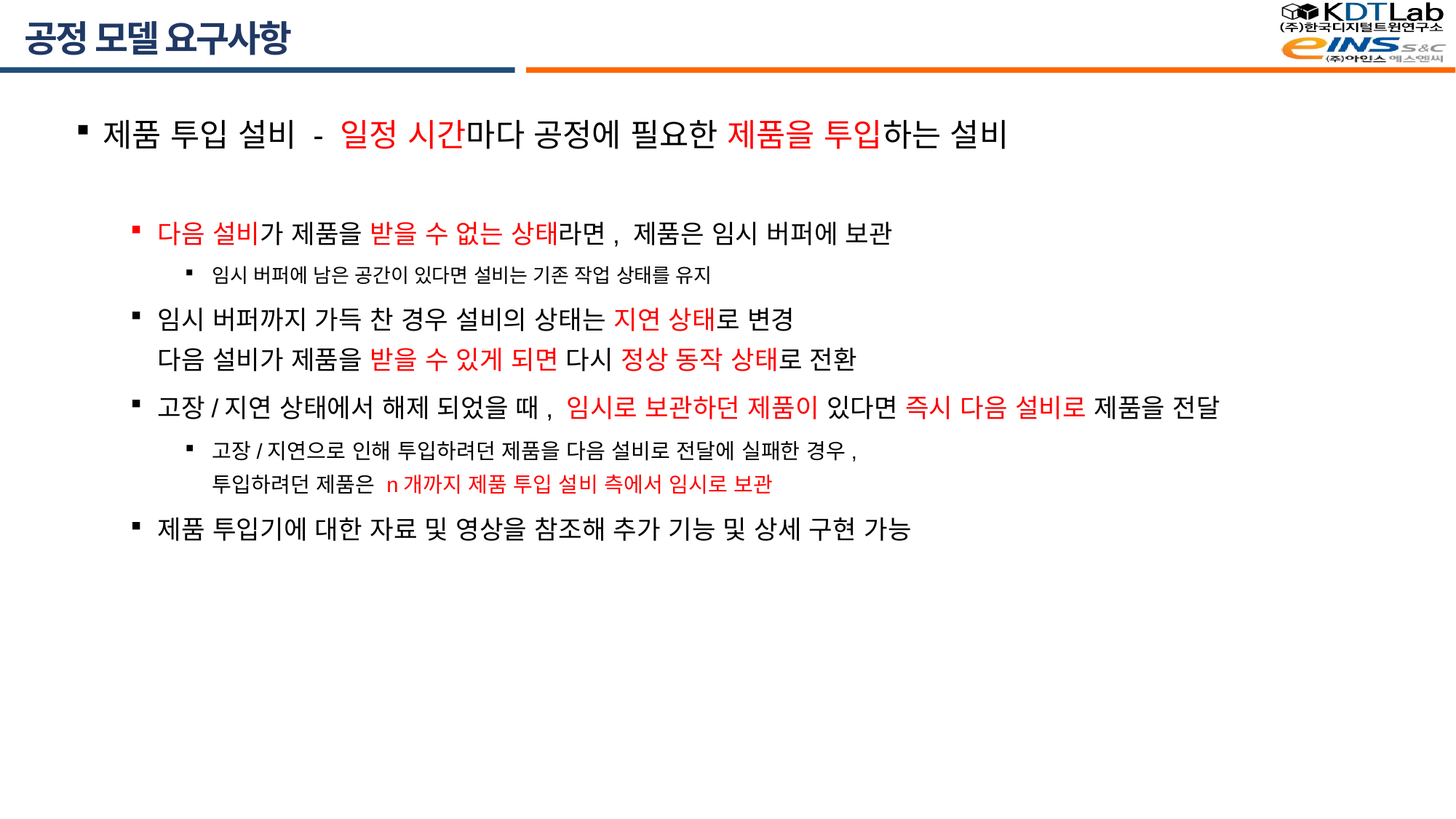

# 공정 모델 요구사항
제품 투입 설비 - 일정 시간마다 공정에 필요한 제품을 투입하는 설비

다음 설비가 제품을 받을 수 없는 상태라면, 제품은 임시 버퍼에 보관
임시 버퍼에 남은 공간이 있다면 설비는 기존 작업 상태를 유지
임시 버퍼까지 가득 찬 경우 설비의 상태는 지연 상태로 변경
다음 설비가 제품을 받을 수 있게 되면 다시 정상 동작 상태로 전환
고장/지연 상태에서 해제 되었을 때, 임시로 보관하던 제품이 있다면 즉시 다음 설비로 제품을 전달
고장/지연으로 인해 투입하려던 제품을 다음 설비로 전달에 실패한 경우,
투입하려던 제품은 n개까지 제품 투입 설비 측에서 임시로 보관
제품 투입기에 대한 자료 및 영상을 참조해 추가 기능 및 상세 구현 가능